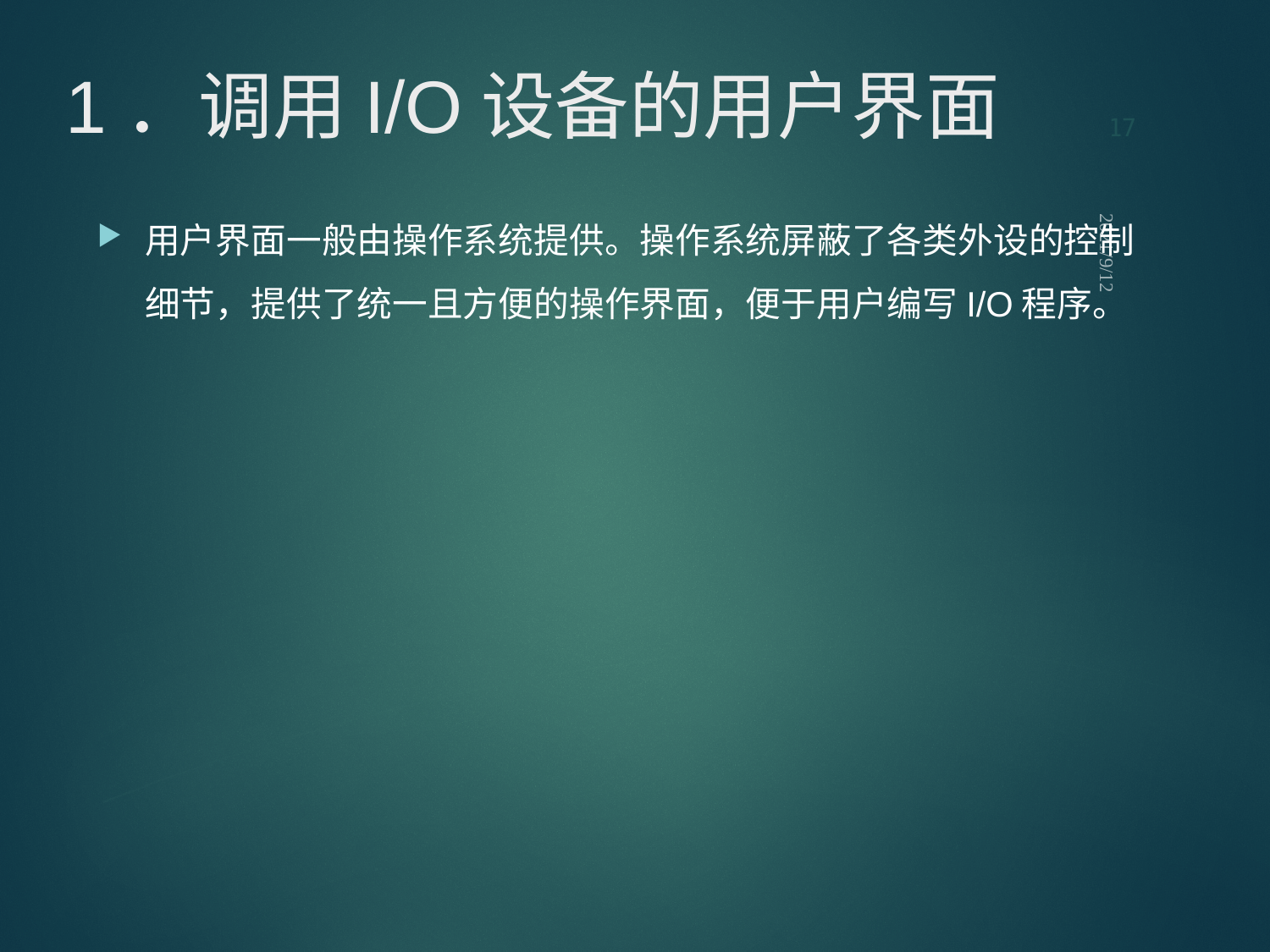

17
# 1．调用I/O设备的用户界面
用户界面一般由操作系统提供。操作系统屏蔽了各类外设的控制细节，提供了统一且方便的操作界面，便于用户编写I/O程序。
2021/9/12